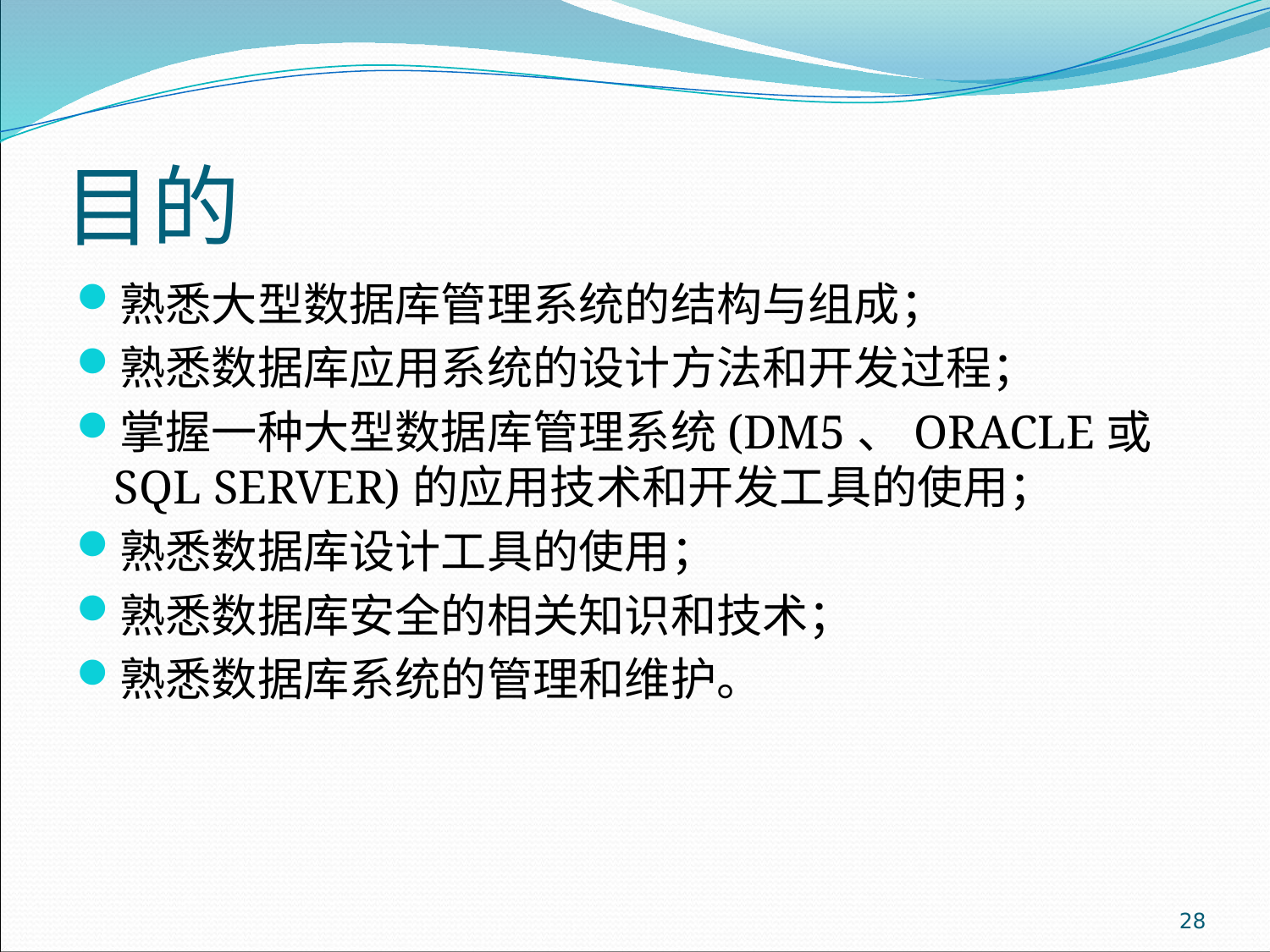

# 目的
熟悉大型数据库管理系统的结构与组成；
熟悉数据库应用系统的设计方法和开发过程；
掌握一种大型数据库管理系统(DM5、ORACLE或SQL SERVER)的应用技术和开发工具的使用；
熟悉数据库设计工具的使用；
熟悉数据库安全的相关知识和技术；
熟悉数据库系统的管理和维护。
28